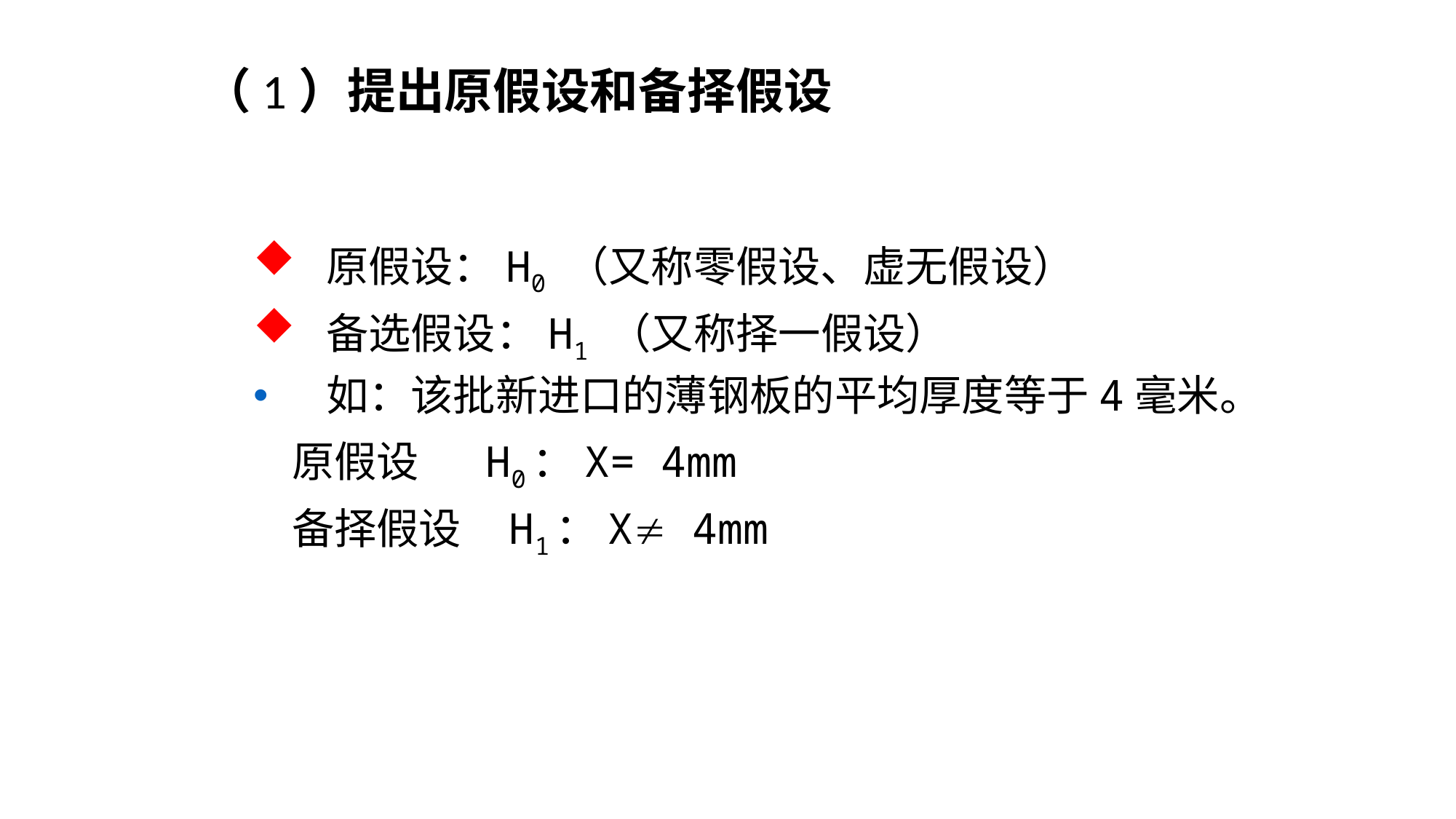

# （1）提出原假设和备择假设
原假设：H0 （又称零假设、虚无假设）
备选假设：H1 （又称择一假设）
如：该批新进口的薄钢板的平均厚度等于4毫米。
   原假设      H0：X= 4mm
   备择假设    H1：X≠ 4mm